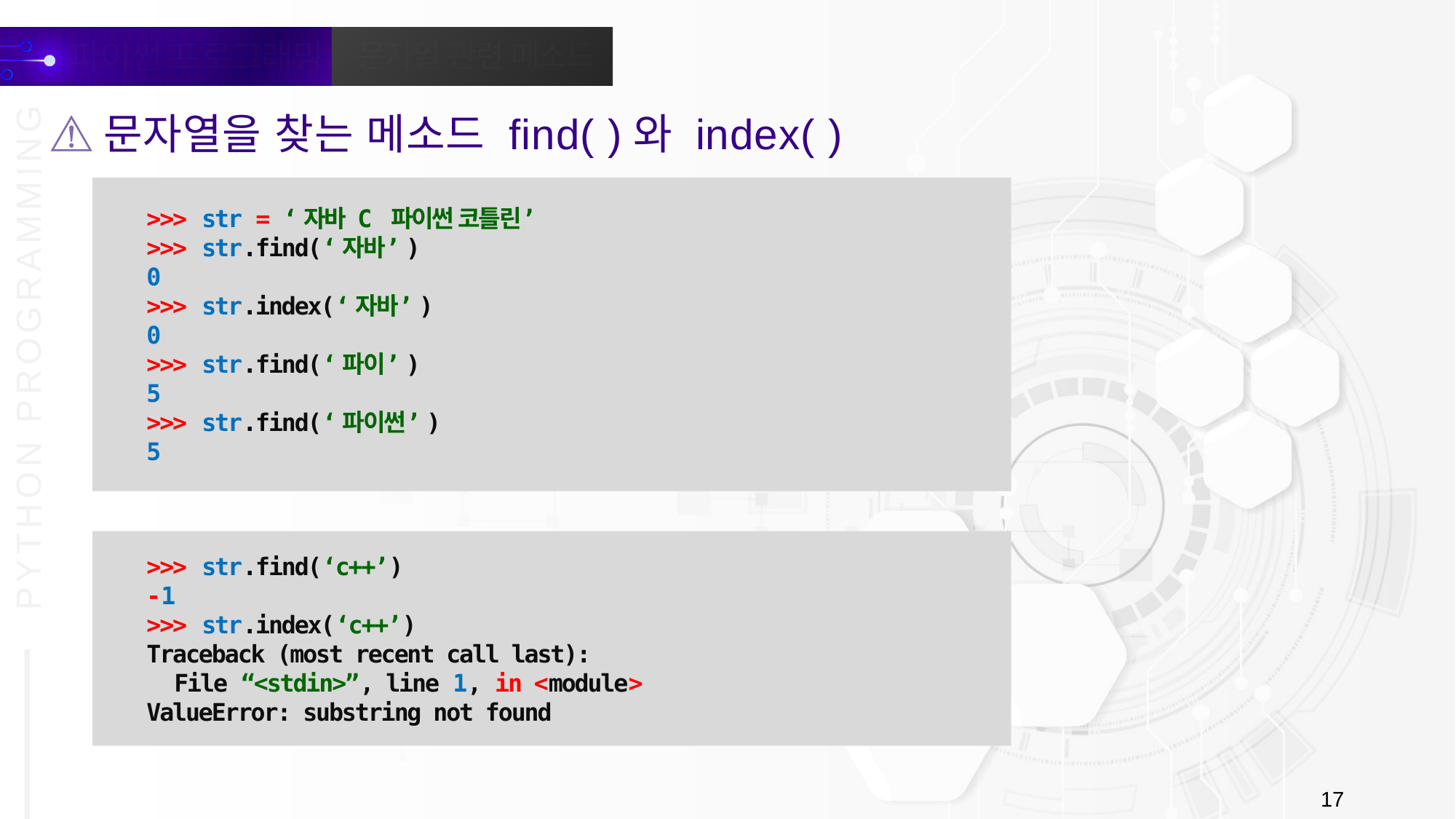

문자열을 찾는 메소드 find( )와 index( )
>>> str = ‘자바 C 파이썬 코틀린’
>>> str.find(‘자바’)
0
>>> str.index(‘자바’)
0
>>> str.find(‘파이’)
5
>>> str.find(‘파이썬’)
5
>>> str.find(‘c++’)
-1
>>> str.index(‘c++’)
Traceback (most recent call last):
  File “<stdin>”, line 1, in <module>
ValueError: substring not found
17